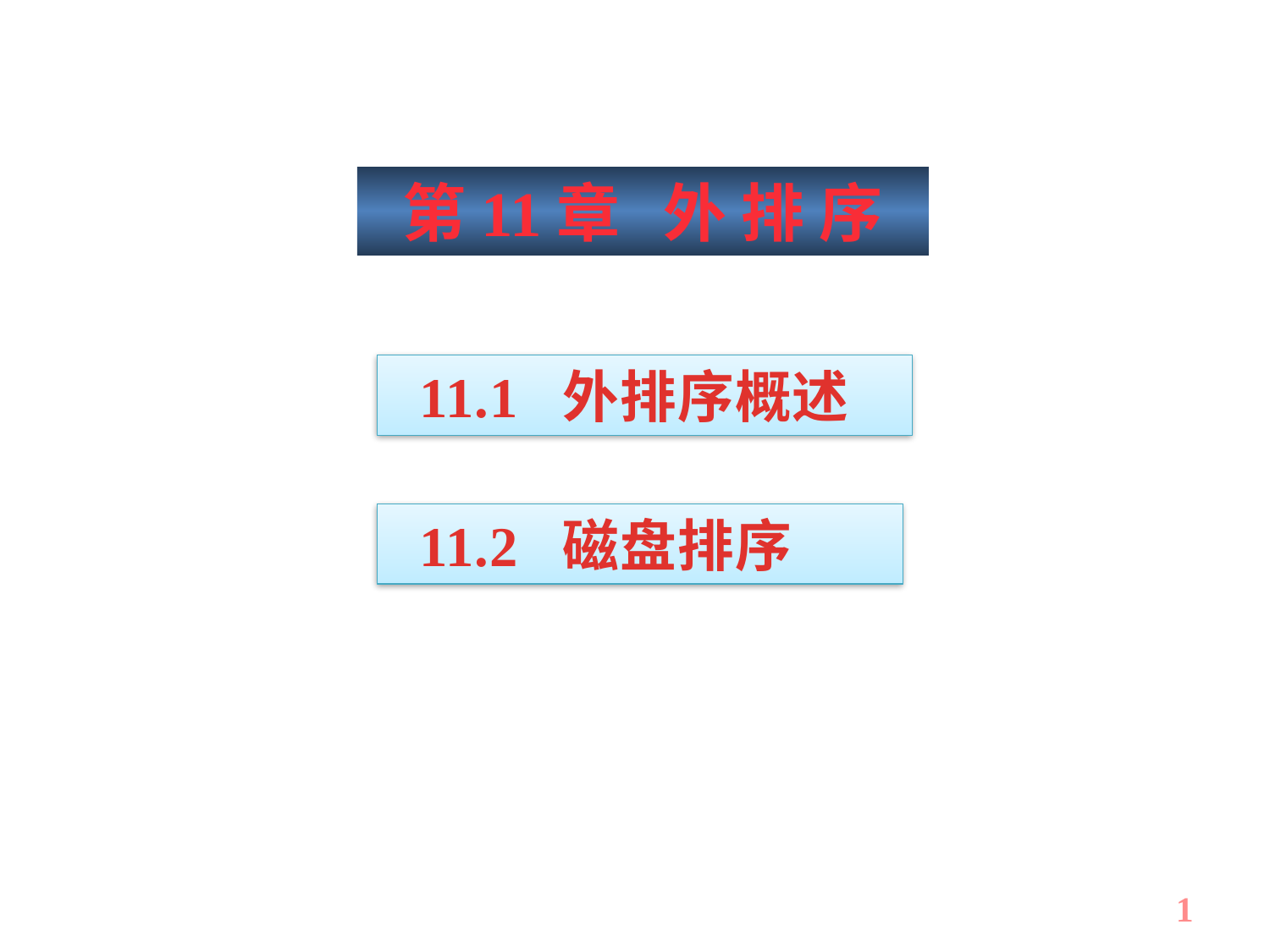

第11章   外 排 序
  11.1  外排序概述
  11.2  磁盘排序
1